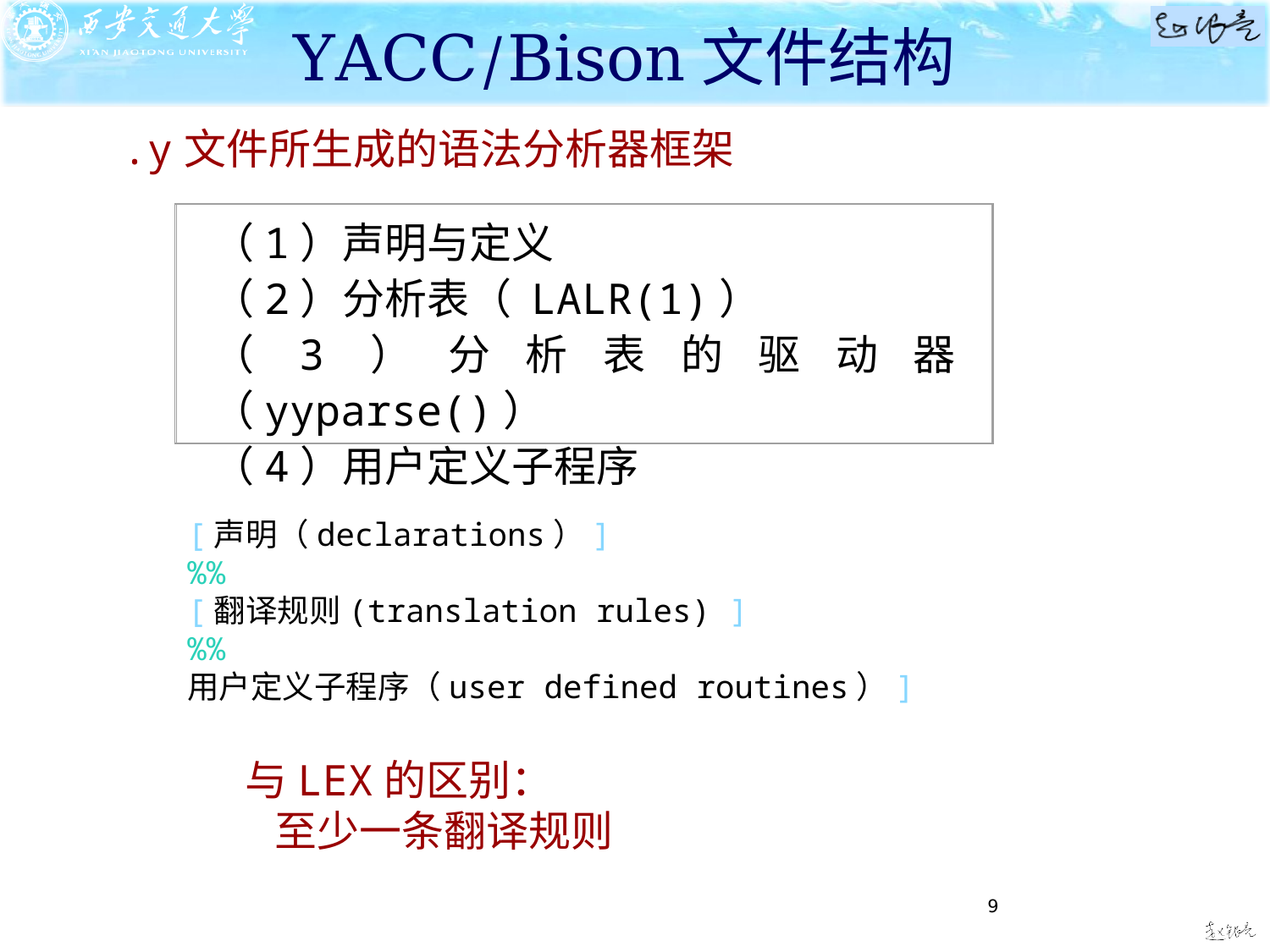

# YACC/Bison文件结构
.y文件所生成的语法分析器框架

（1）声明与定义
（2）分析表（ LALR(1)）
（3）分析表的驱动器（yyparse()）
（4）用户定义子程序

[声明（declarations）]
%%
[翻译规则(translation rules) ]
%%
用户定义子程序（user defined routines）]
与LEX的区别：
  至少一条翻译规则
9